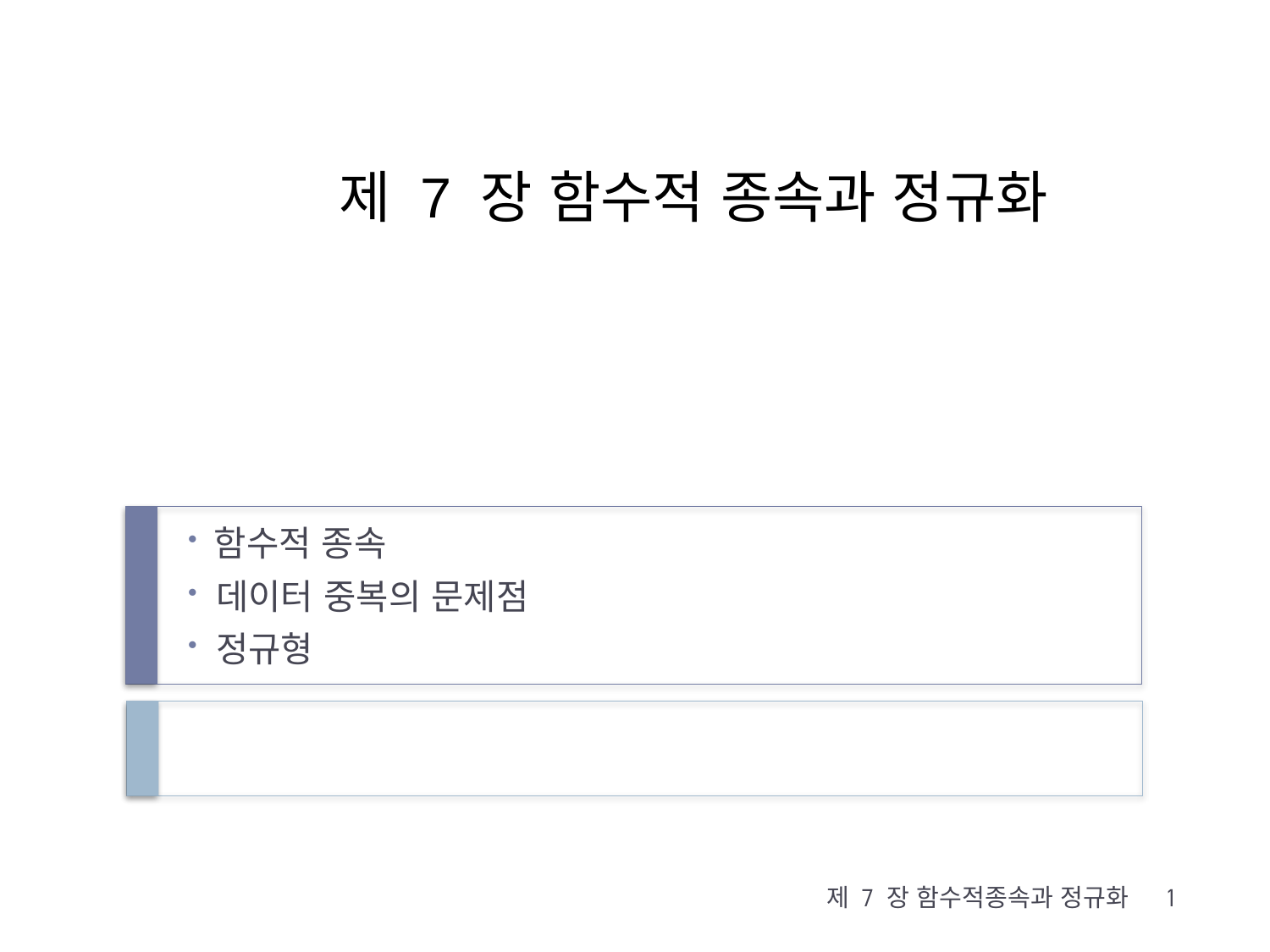

제 7 장 함수적 종속과 정규화
 함수적 종속
 데이터 중복의 문제점
 정규형
제 7 장 함수적종속과 정규화
1